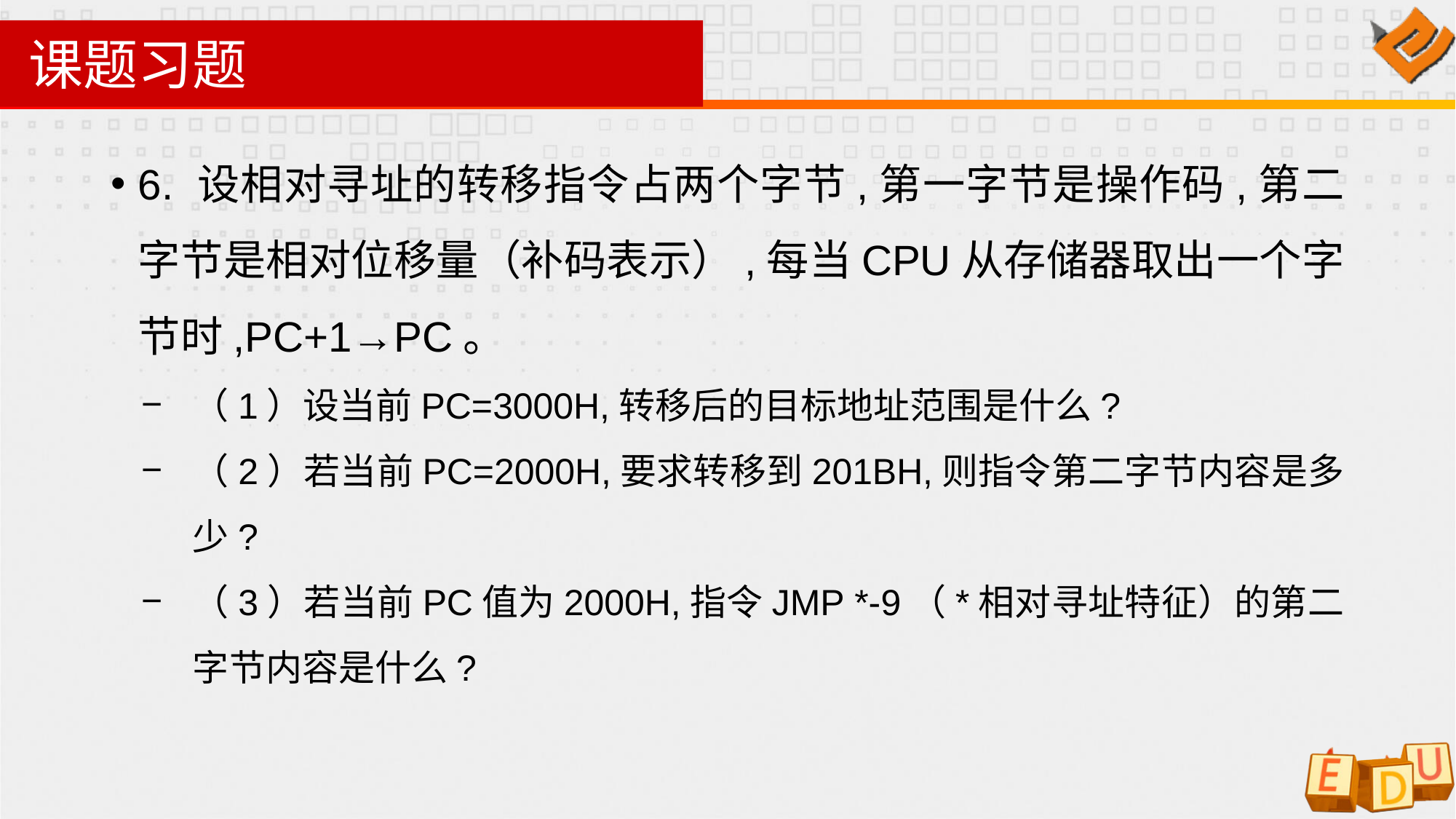

# 课题习题
6. 设相对寻址的转移指令占两个字节,第一字节是操作码,第二字节是相对位移量（补码表示）,每当CPU从存储器取出一个字节时,PC+1→PC。
（1）设当前PC=3000H,转移后的目标地址范围是什么?
（2）若当前PC=2000H,要求转移到201BH,则指令第二字节内容是多少?
（3）若当前PC值为2000H,指令JMP *-9（*相对寻址特征）的第二字节内容是什么?